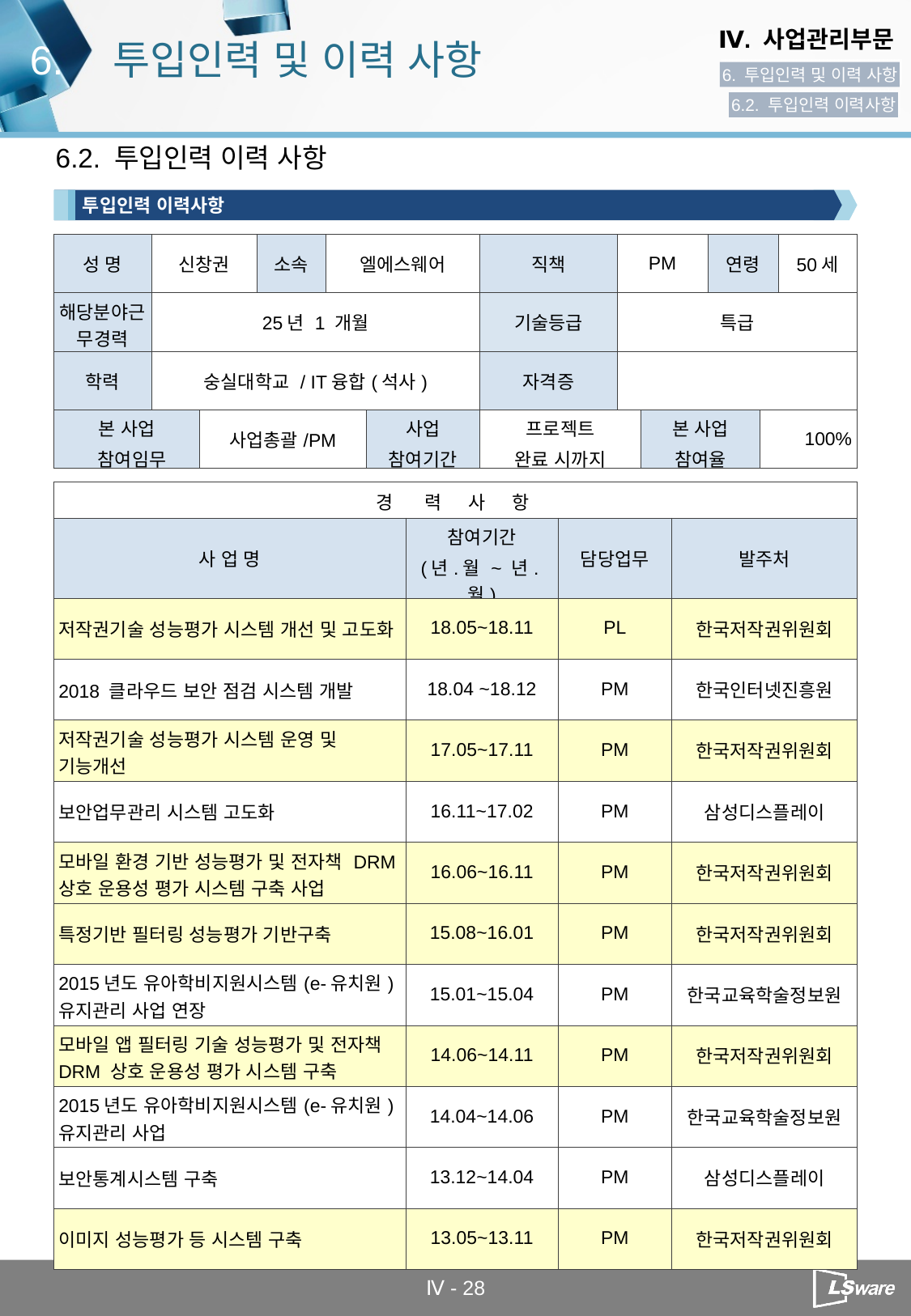

6.
투입인력 및 이력 사항
6. 투입인력 및 이력 사항
6.2. 투입인력 이력사항
6.2. 투입인력 이력 사항

투입인력 이력사항
| 성 명 | 신창권 |  | 소속 | 엘에스웨어 |  | 직책 | PM |  | 연령 |  | 50세 |
| --- | --- | --- | --- | --- | --- | --- | --- | --- | --- | --- | --- |
| 해당분야근무경력 | 25년 1 개월 |  |  |  |  | 기술등급 | 특급 |  |  |  |  |
| 학력 | 숭실대학교 / IT융합(석사) |  |  |  |  | 자격증 |  |  |  |  |  |
| 본 사업 참여임무 |  | 사업총괄/PM |  |  | 사업 참여기간 | 프로젝트 완료 시까지 |  | 본 사업 참여율 |  | 100% |  |
| 경 력 사 항 |  |  |  |
| --- | --- | --- | --- |
| 사 업 명 | 참여기간 (년.월 ~ 년.월) | 담당업무 | 발주처 |
| 저작권기술 성능평가 시스템 개선 및 고도화 | 18.05~18.11 | PL | 한국저작권위원회 |
| 2018 클라우드 보안 점검 시스템 개발 | 18.04 ~18.12 | PM | 한국인터넷진흥원 |
| 저작권기술 성능평가 시스템 운영 및 기능개선 | 17.05~17.11 | PM | 한국저작권위원회 |
| 보안업무관리 시스템 고도화 | 16.11~17.02 | PM | 삼성디스플레이 |
| 모바일 환경 기반 성능평가 및 전자책 DRM 상호 운용성 평가 시스템 구축 사업 | 16.06~16.11 | PM | 한국저작권위원회 |
| 특정기반 필터링 성능평가 기반구축 | 15.08~16.01 | PM | 한국저작권위원회 |
| 2015년도 유아학비지원시스템(e-유치원) 유지관리 사업 연장 | 15.01~15.04 | PM | 한국교육학술정보원 |
| 모바일 앱 필터링 기술 성능평가 및 전자책 DRM 상호 운용성 평가 시스템 구축 | 14.06~14.11 | PM | 한국저작권위원회 |
| 2015년도 유아학비지원시스템(e-유치원) 유지관리 사업 | 14.04~14.06 | PM | 한국교육학술정보원 |
| 보안통계시스템 구축 | 13.12~14.04 | PM | 삼성디스플레이 |
| 이미지 성능평가 등 시스템 구축 | 13.05~13.11 | PM | 한국저작권위원회 |